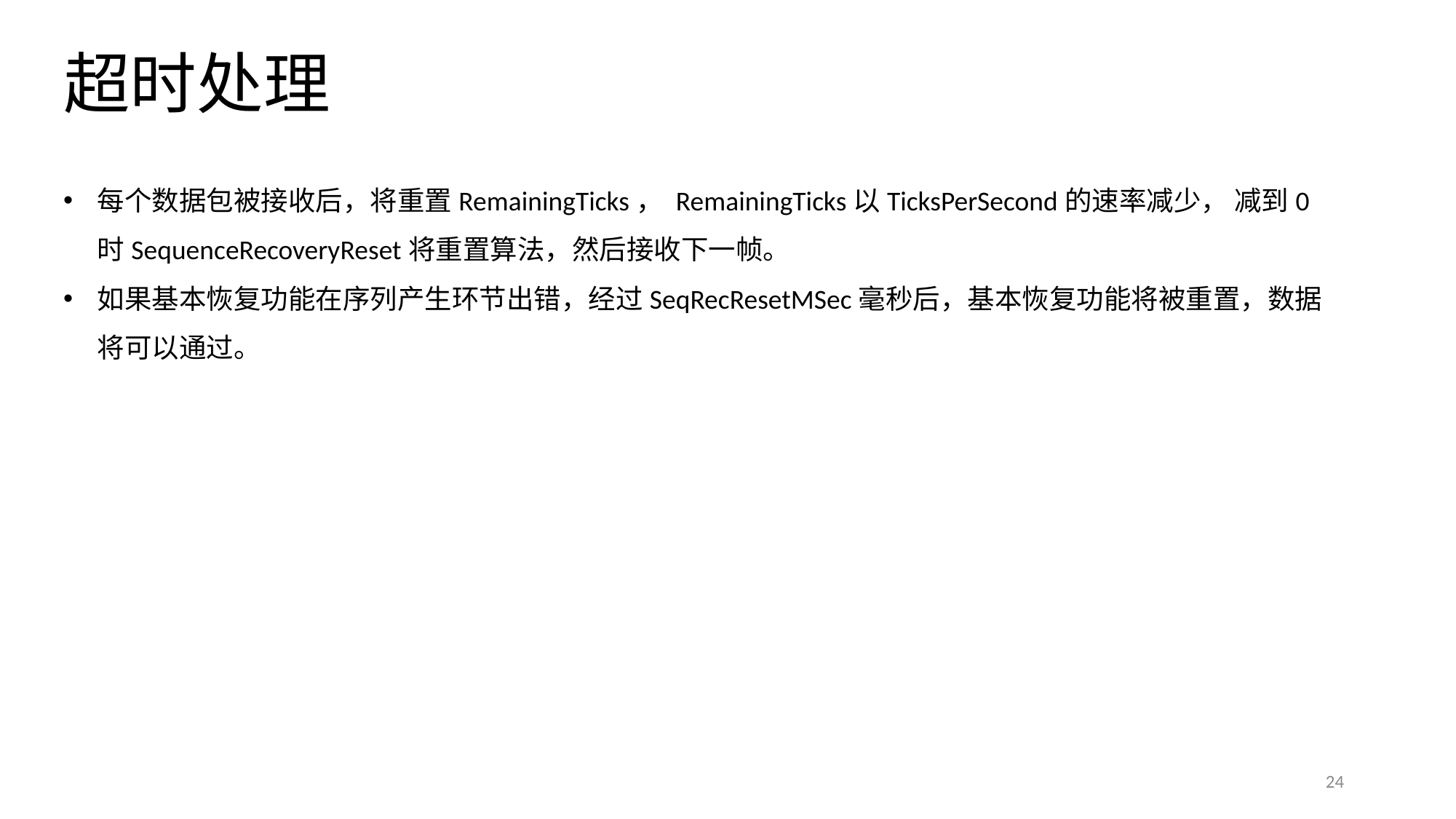

超时处理
每个数据包被接收后，将重置RemainingTicks， RemainingTicks以TicksPerSecond的速率减少， 减到0时SequenceRecoveryReset将重置算法，然后接收下一帧。
如果基本恢复功能在序列产生环节出错，经过SeqRecResetMSec毫秒后，基本恢复功能将被重置，数据将可以通过。
24